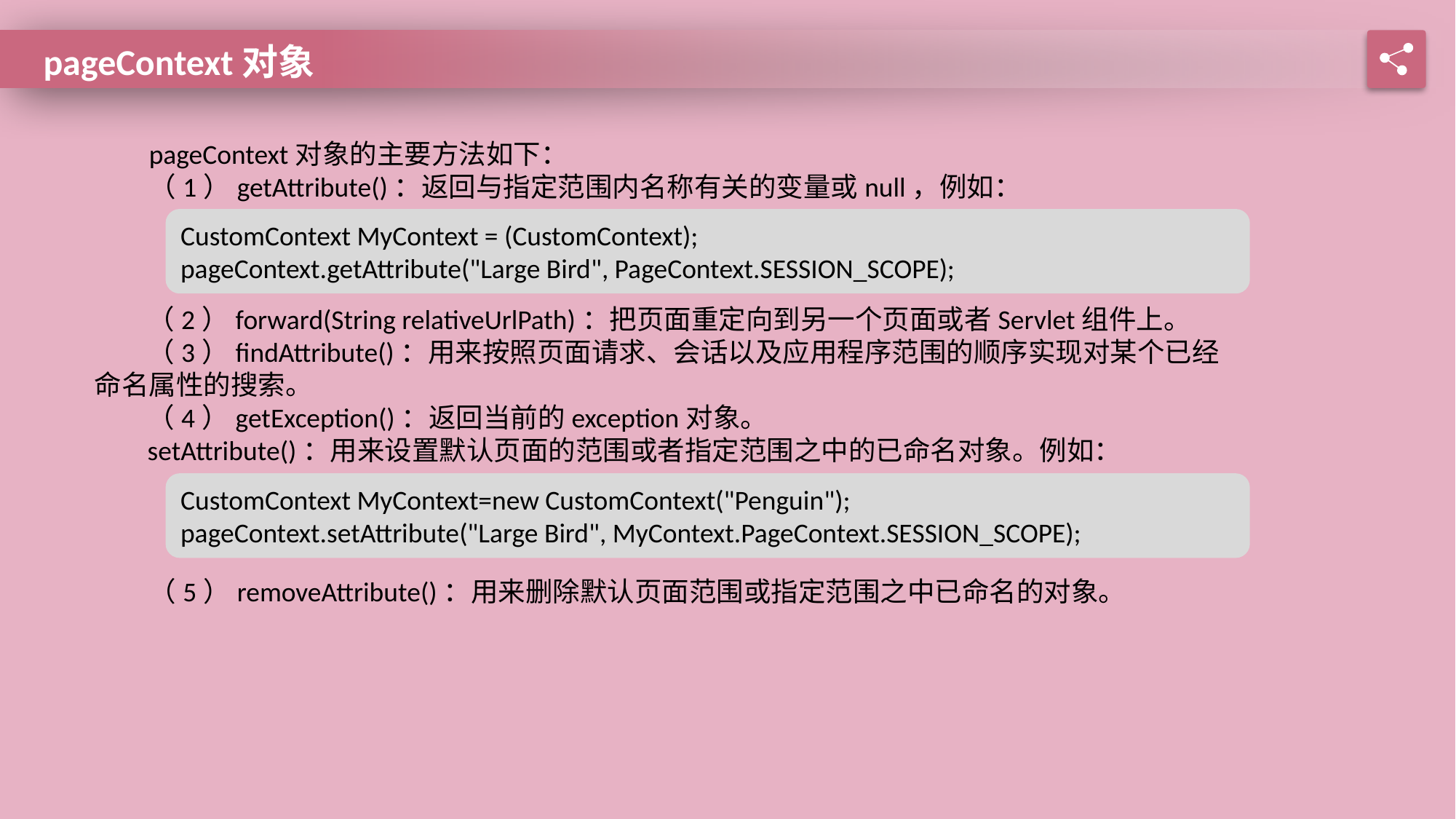

pageContext对象
pageContext对象的主要方法如下：
（1）getAttribute()：返回与指定范围内名称有关的变量或null，例如：
CustomContext MyContext = (CustomContext);
pageContext.getAttribute("Large Bird", PageContext.SESSION_SCOPE);
（2）forward(String relativeUrlPath)：把页面重定向到另一个页面或者Servlet组件上。
（3）findAttribute()：用来按照页面请求、会话以及应用程序范围的顺序实现对某个已经命名属性的搜索。
（4）getException()：返回当前的exception对象。
setAttribute()：用来设置默认页面的范围或者指定范围之中的已命名对象。例如：
CustomContext MyContext=new CustomContext("Penguin");
pageContext.setAttribute("Large Bird", MyContext.PageContext.SESSION_SCOPE);
（5）removeAttribute()：用来删除默认页面范围或指定范围之中已命名的对象。